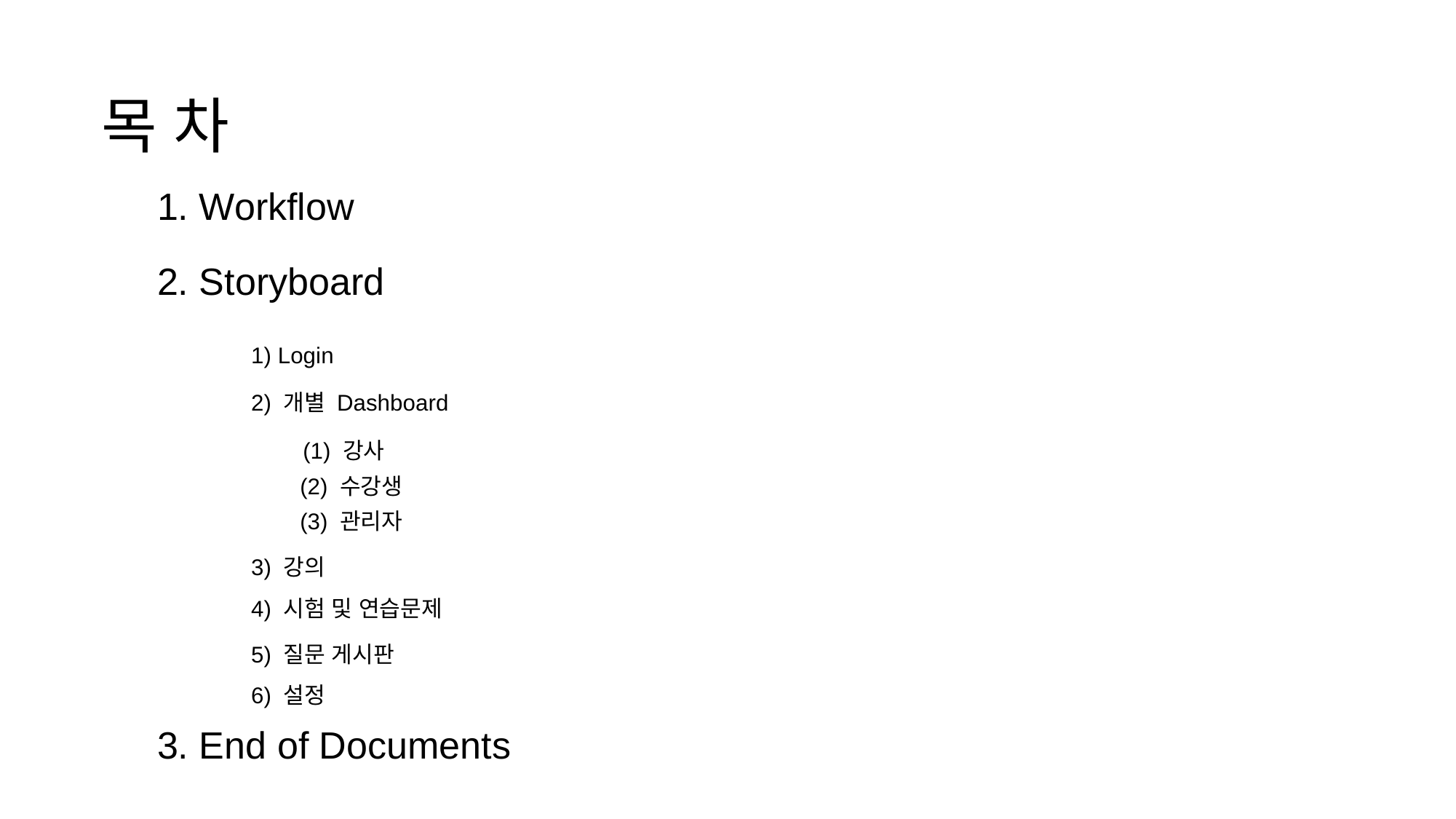

목 차
1. Workflow
2. Storyboard
1) Login
2) 개별 Dashboard
(1) 강사
(2) 수강생
(3) 관리자
3) 강의
4) 시험 및 연습문제
5) 질문 게시판
6) 설정
3. End of Documents